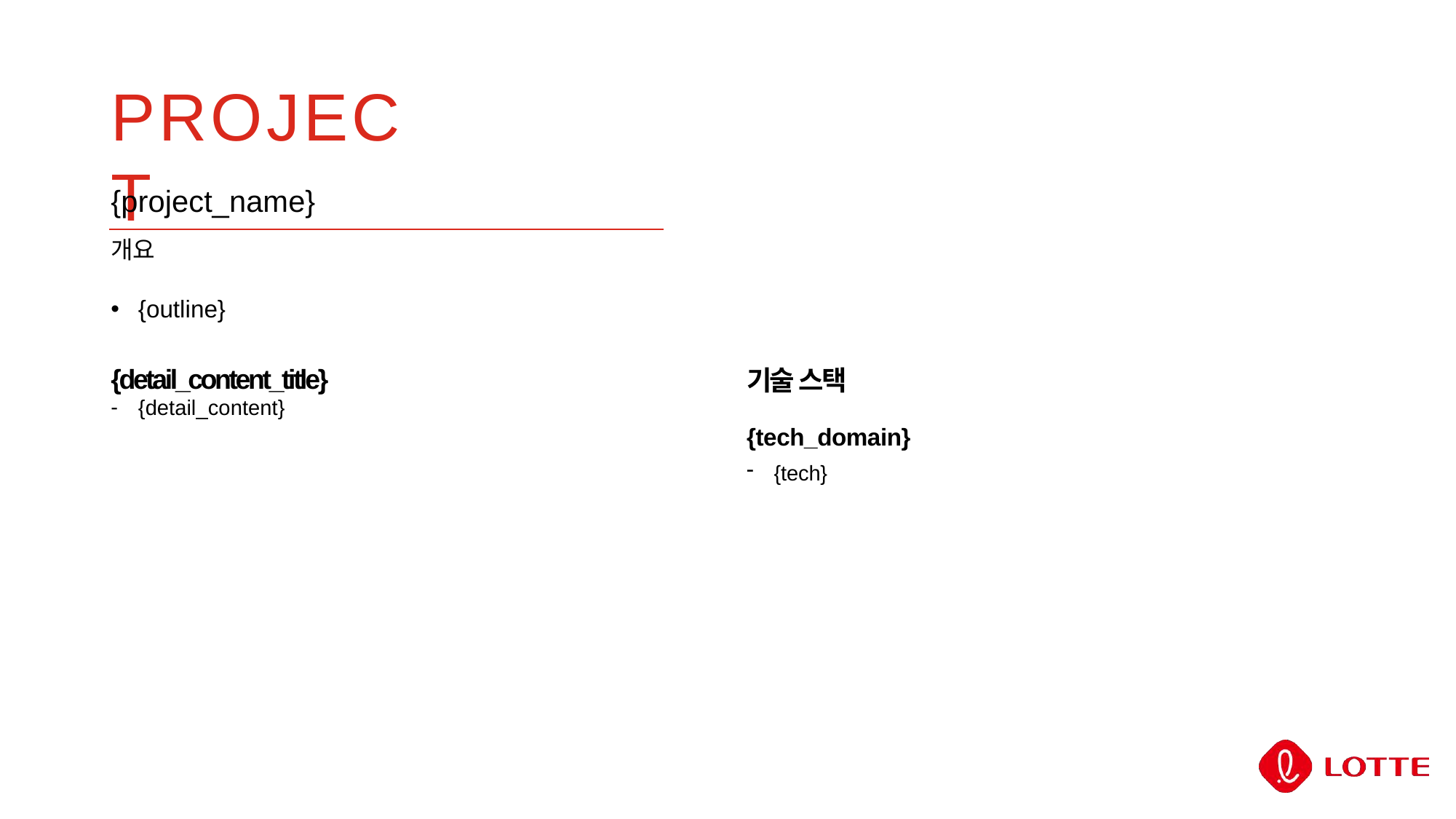

# PROJECT
{project_name}
개요
{outline}
{detail_content_title}
{detail_content}

기술 스택
{tech_domain}
{tech}